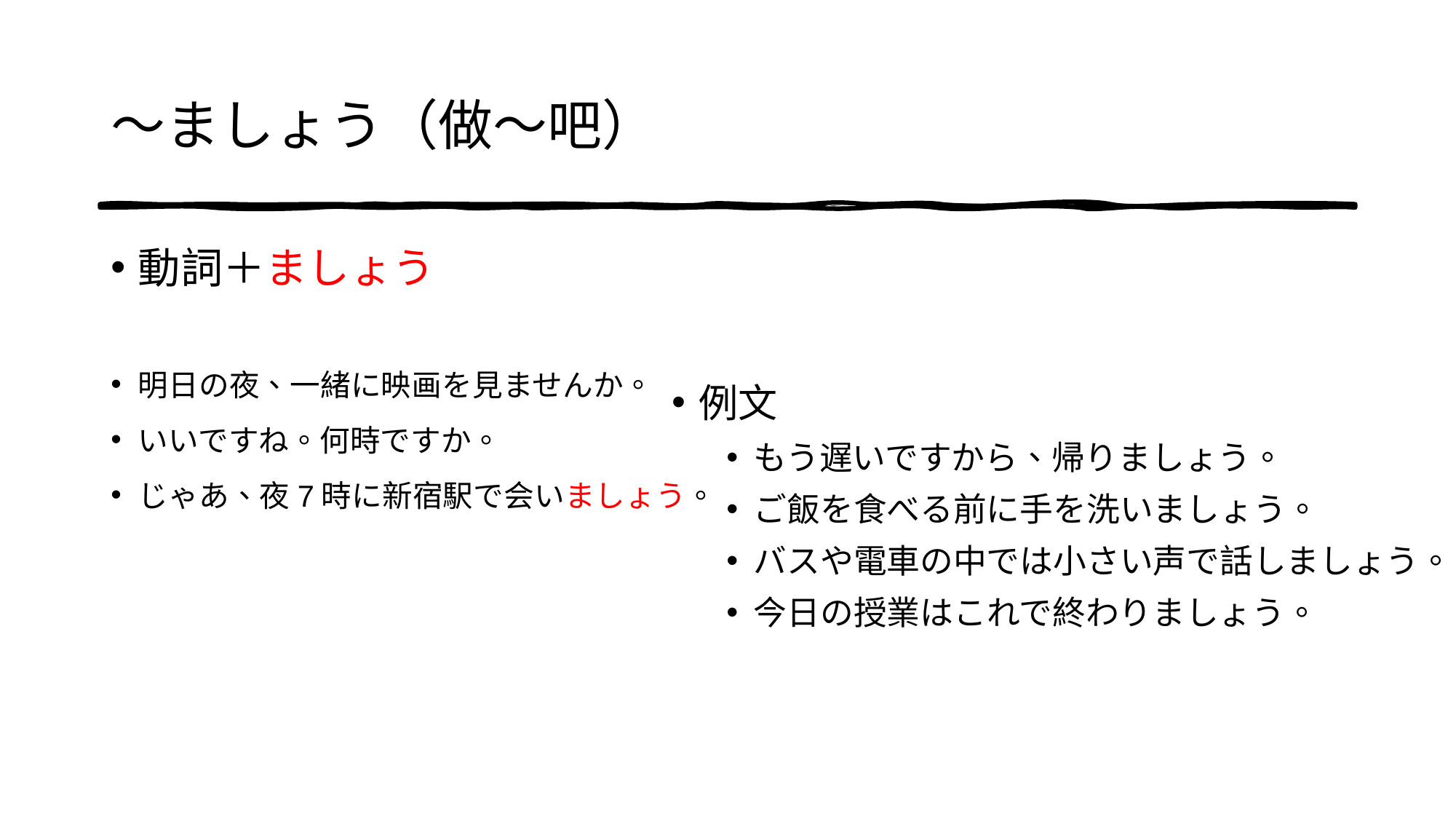

# 〜ましょう（做～吧）
動詞＋ましょう

明日の夜、一緒に映画を見ませんか。
いいですね。何時ですか。
じゃあ、夜7時に新宿駅で会いましょう。

例文
もう遅いですから、帰りましょう。
ご飯を食べる前に手を洗いましょう。
バスや電車の中では小さい声で話しましょう。
今日の授業はこれで終わりましょう。